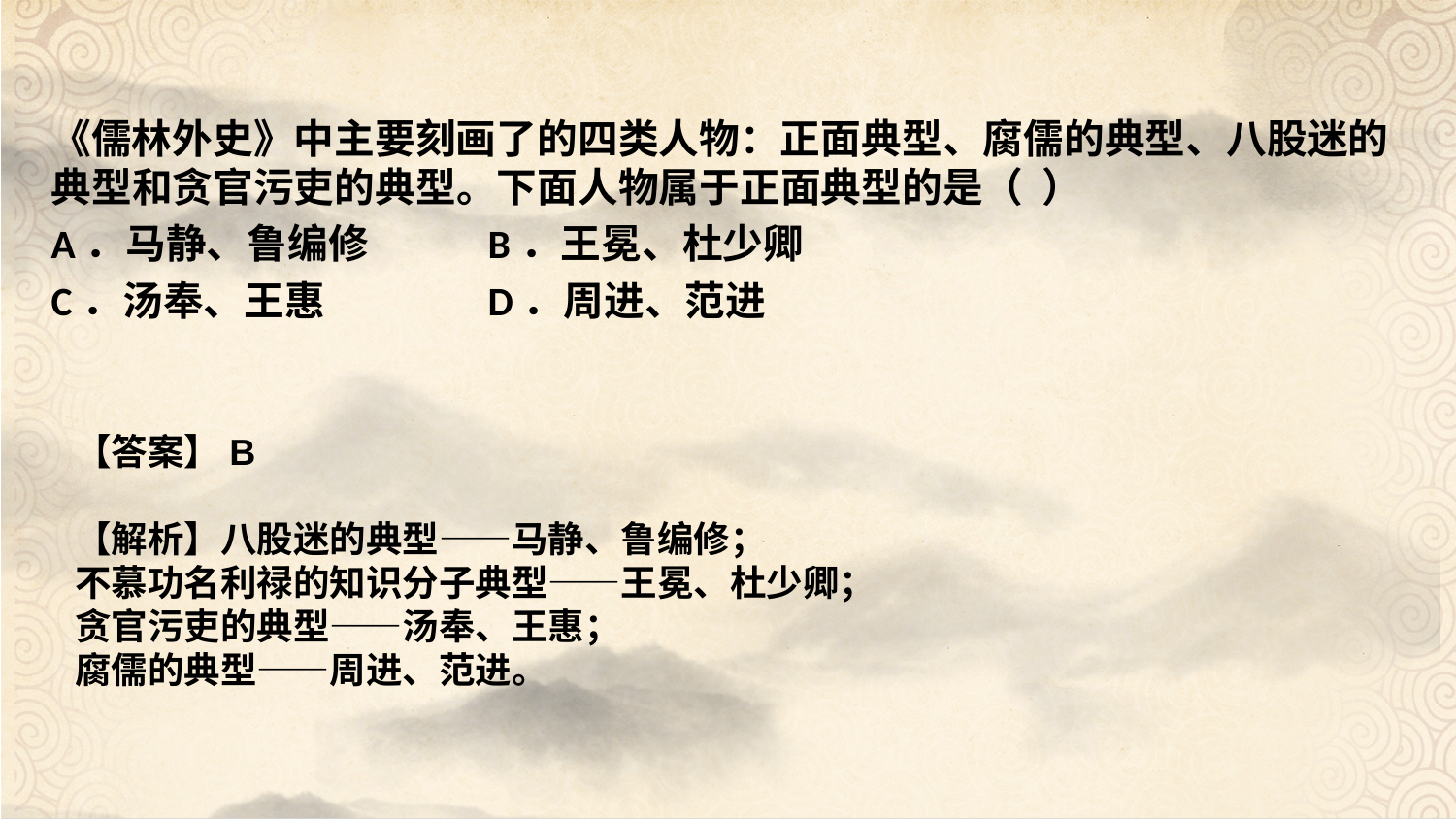

《儒林外史》中主要刻画了的四类人物：正面典型、腐儒的典型、八股迷的典型和贪官污吏的典型。下面人物属于正面典型的是（  ）
A．马静、鲁编修	B．王冕、杜少卿
C．汤奉、王惠     	D．周进、范进
【答案】B

【解析】八股迷的典型——马静、鲁编修；
不慕功名利禄的知识分子典型——王冕、杜少卿；
贪官污吏的典型——汤奉、王惠；
腐儒的典型——周进、范进。